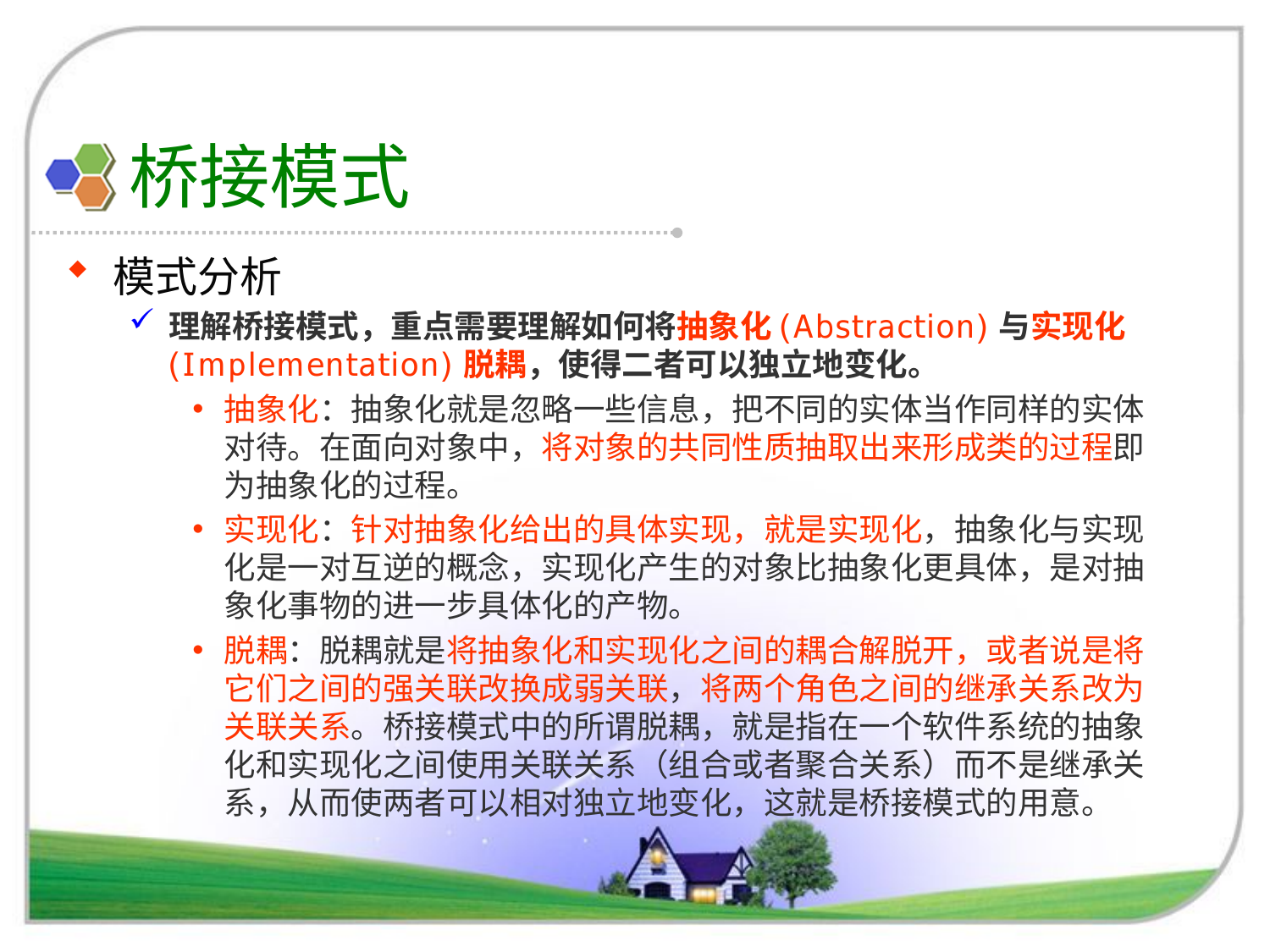

# 桥接模式
模式分析
理解桥接模式，重点需要理解如何将抽象化(Abstraction)与实现化(Implementation)脱耦，使得二者可以独立地变化。
抽象化：抽象化就是忽略一些信息，把不同的实体当作同样的实体对待。在面向对象中，将对象的共同性质抽取出来形成类的过程即为抽象化的过程。
实现化：针对抽象化给出的具体实现，就是实现化，抽象化与实现化是一对互逆的概念，实现化产生的对象比抽象化更具体，是对抽象化事物的进一步具体化的产物。
脱耦：脱耦就是将抽象化和实现化之间的耦合解脱开，或者说是将它们之间的强关联改换成弱关联，将两个角色之间的继承关系改为关联关系。桥接模式中的所谓脱耦，就是指在一个软件系统的抽象化和实现化之间使用关联关系（组合或者聚合关系）而不是继承关系，从而使两者可以相对独立地变化，这就是桥接模式的用意。